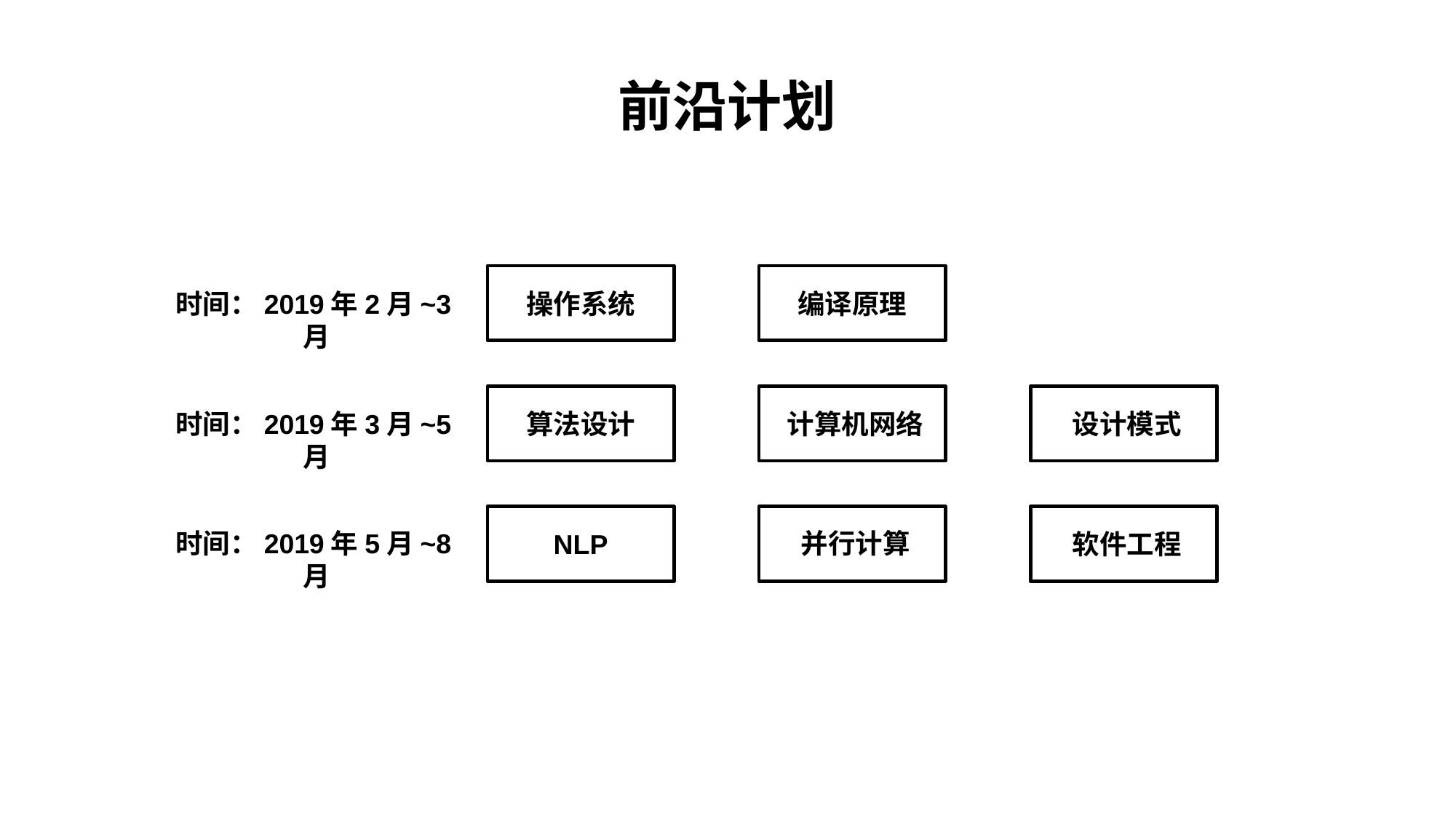

前沿计划

时间：2019年2月~3月
操作系统
编译原理

时间：2019年3月~5月
算法设计
计算机网络
设计模式

时间：2019年5月~8月
并行计算
NLP
软件工程